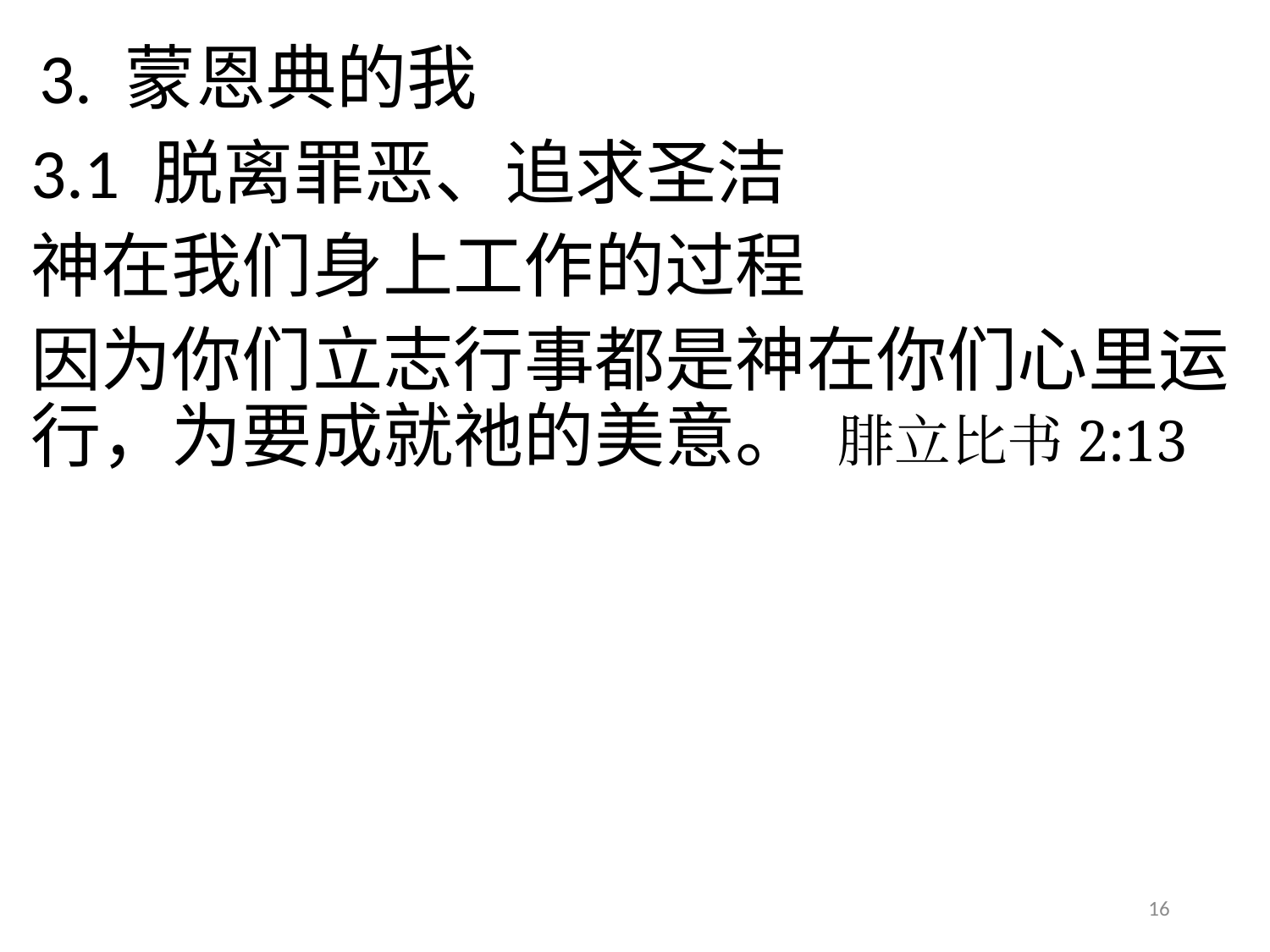

# 3. 蒙恩典的我
3.1 脱离罪恶、追求圣洁
神在我们身上工作的过程
因为你们立志行事都是神在你们心里运行，为要成就祂的美意。  腓立比书2:13

16